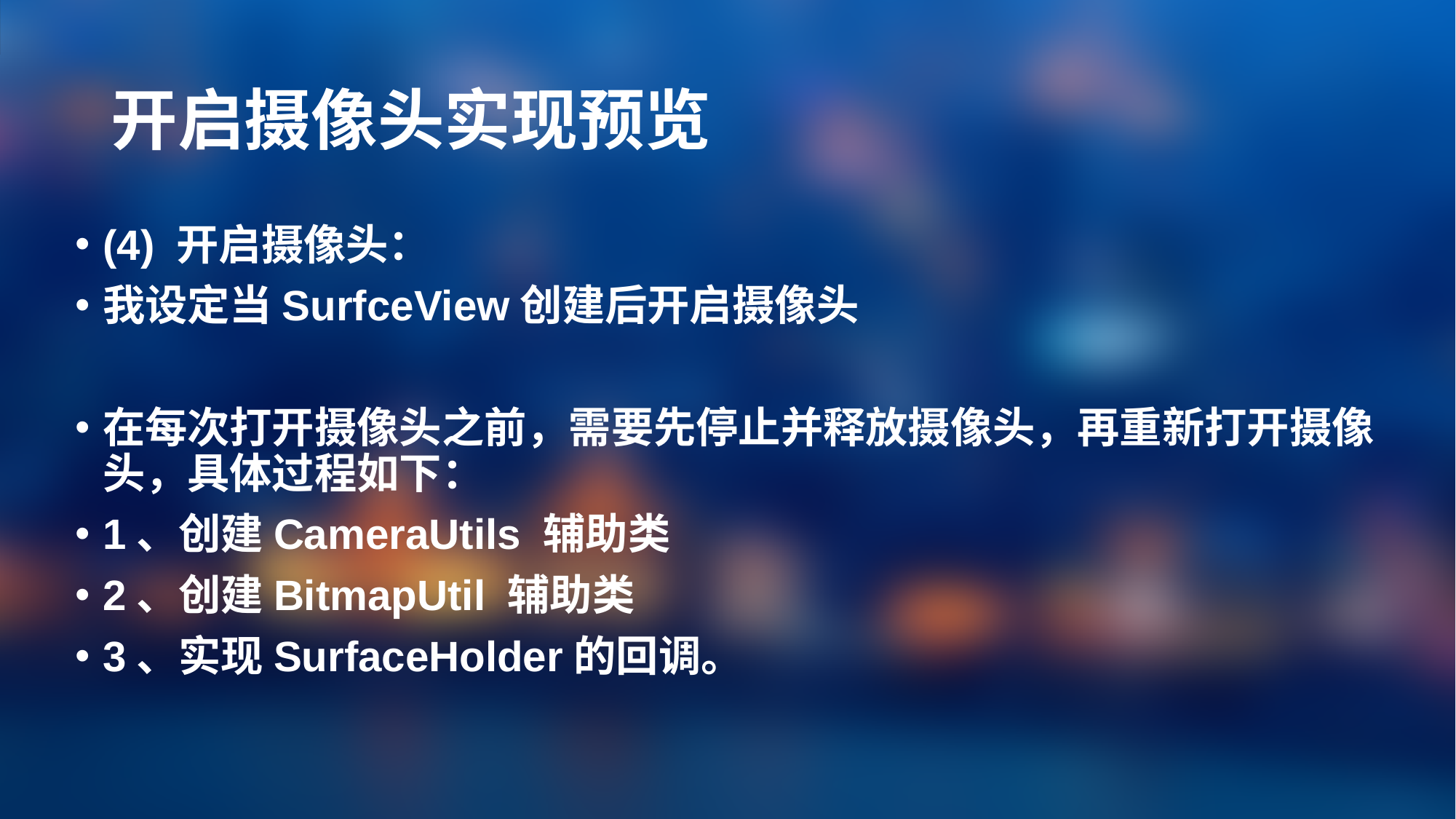

# 开启摄像头实现预览
(4) 开启摄像头：
我设定当SurfceView创建后开启摄像头

在每次打开摄像头之前，需要先停止并释放摄像头，再重新打开摄像头，具体过程如下：
1、创建CameraUtils 辅助类
2、创建BitmapUtil 辅助类
3、实现SurfaceHolder的回调。